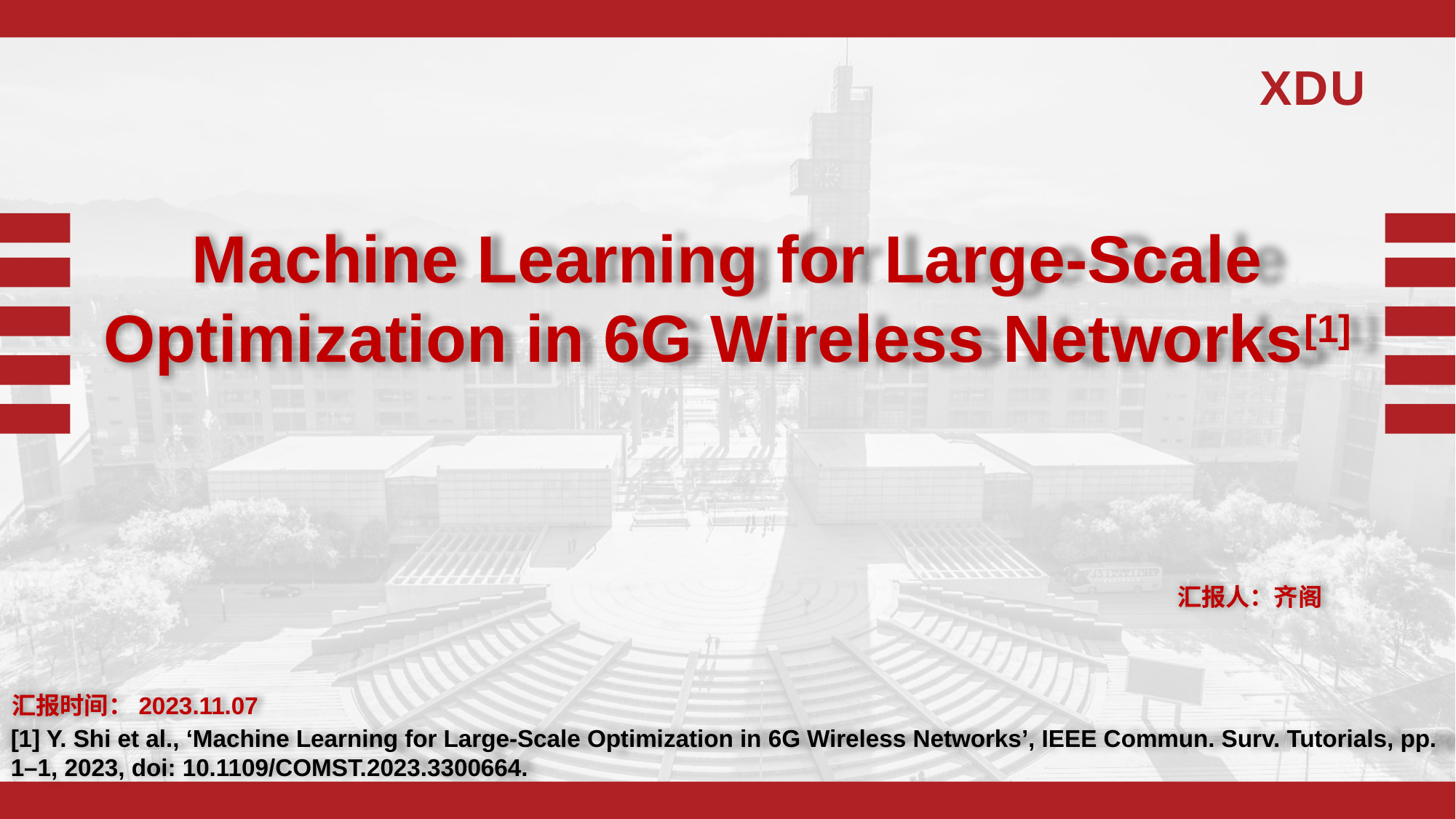

Machine Learning for Large-Scale Optimization in 6G Wireless Networks[1]

汇报人：齐阁
汇报时间：2023.11.07
[1] Y. Shi et al., ‘Machine Learning for Large-Scale Optimization in 6G Wireless Networks’, IEEE Commun. Surv. Tutorials, pp. 1–1, 2023, doi: 10.1109/COMST.2023.3300664.